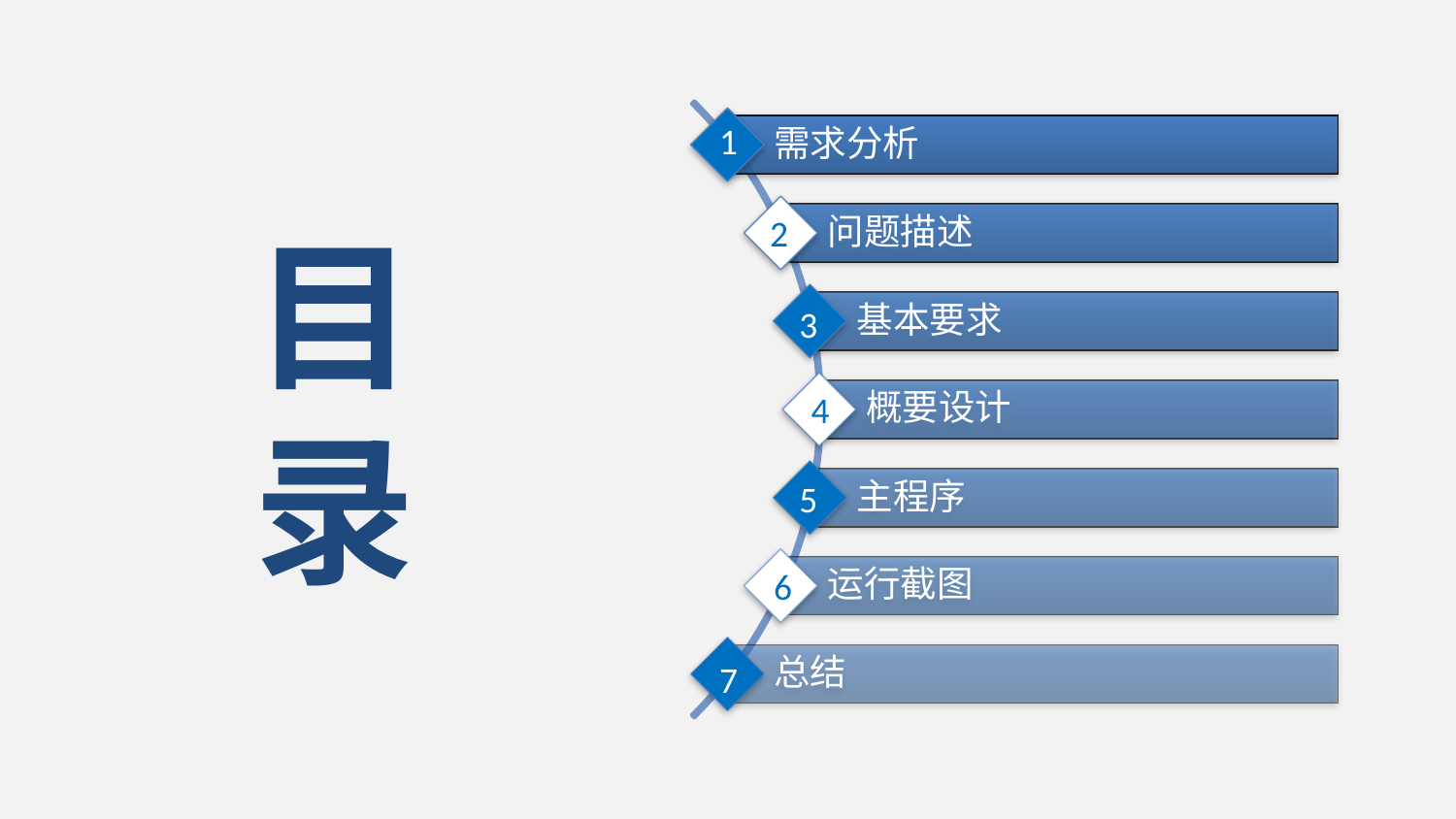

需求分析
问题描述
基本要求
概要设计
主程序
运行截图
总结
1
2
目
录
3
4
5
6
7